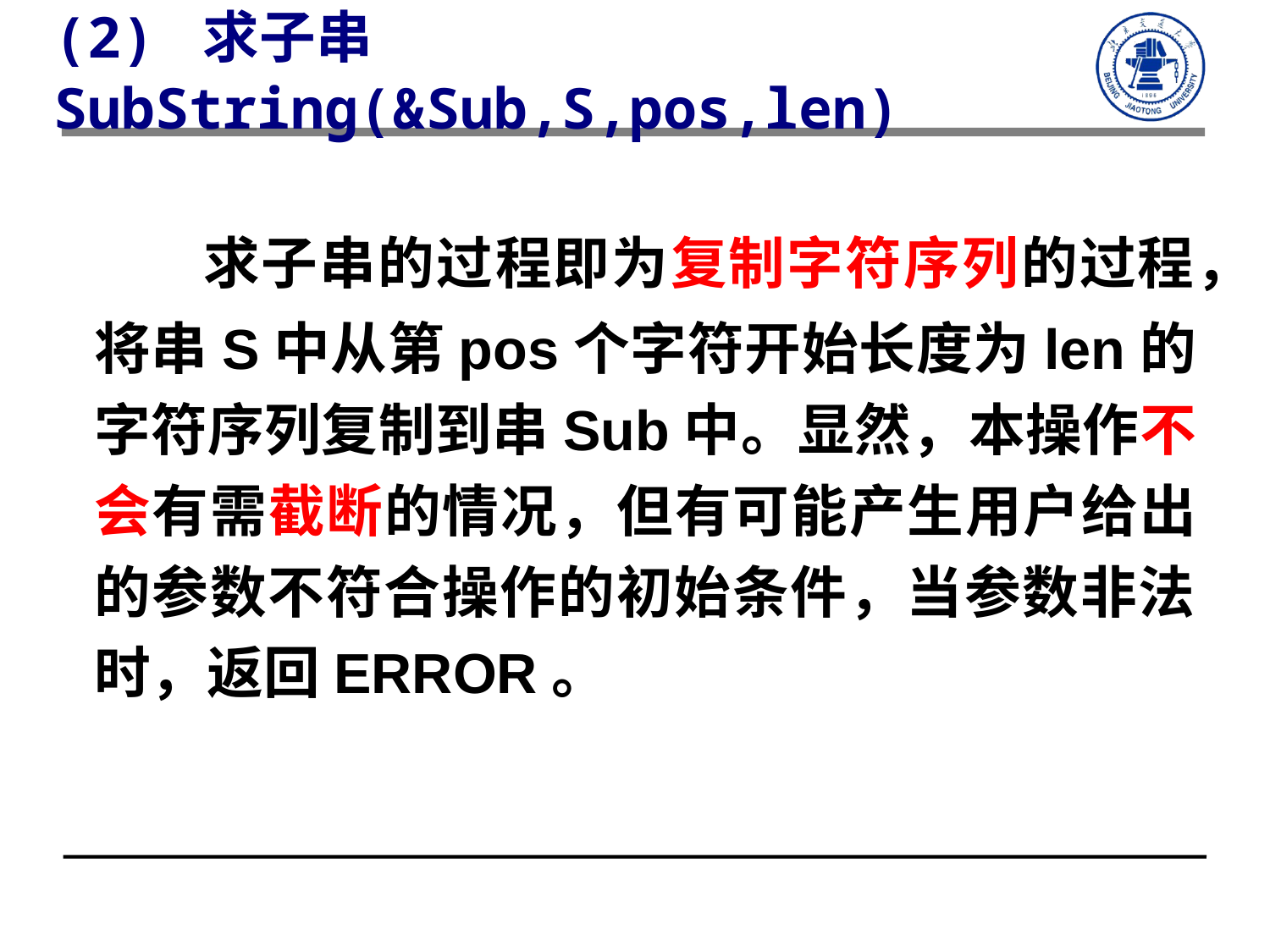

(2) 求子串 SubString(&Sub,S,pos,len)
       求子串的过程即为复制字符序列的过程，将串S中从第pos个字符开始长度为len的字符序列复制到串Sub中。显然，本操作不会有需截断的情况，但有可能产生用户给出的参数不符合操作的初始条件，当参数非法时，返回ERROR。